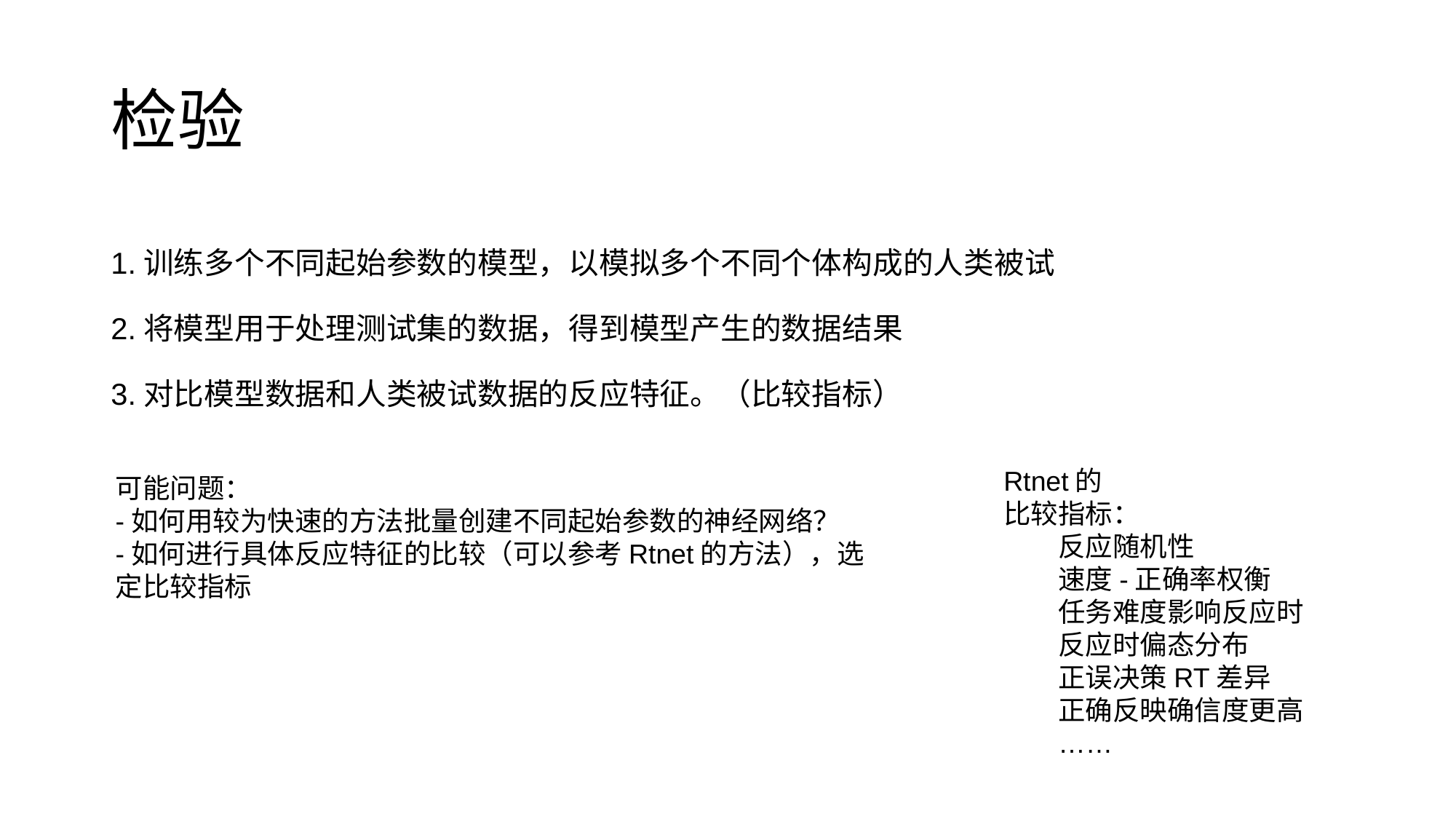

# 检验
1.训练多个不同起始参数的模型，以模拟多个不同个体构成的人类被试

2.将模型用于处理测试集的数据，得到模型产生的数据结果

3.对比模型数据和人类被试数据的反应特征。（比较指标）

Rtnet的
比较指标：
反应随机性
速度-正确率权衡
任务难度影响反应时
反应时偏态分布
正误决策RT差异
正确反映确信度更高
……
可能问题：
-如何用较为快速的方法批量创建不同起始参数的神经网络？
-如何进行具体反应特征的比较（可以参考Rtnet的方法），选定比较指标